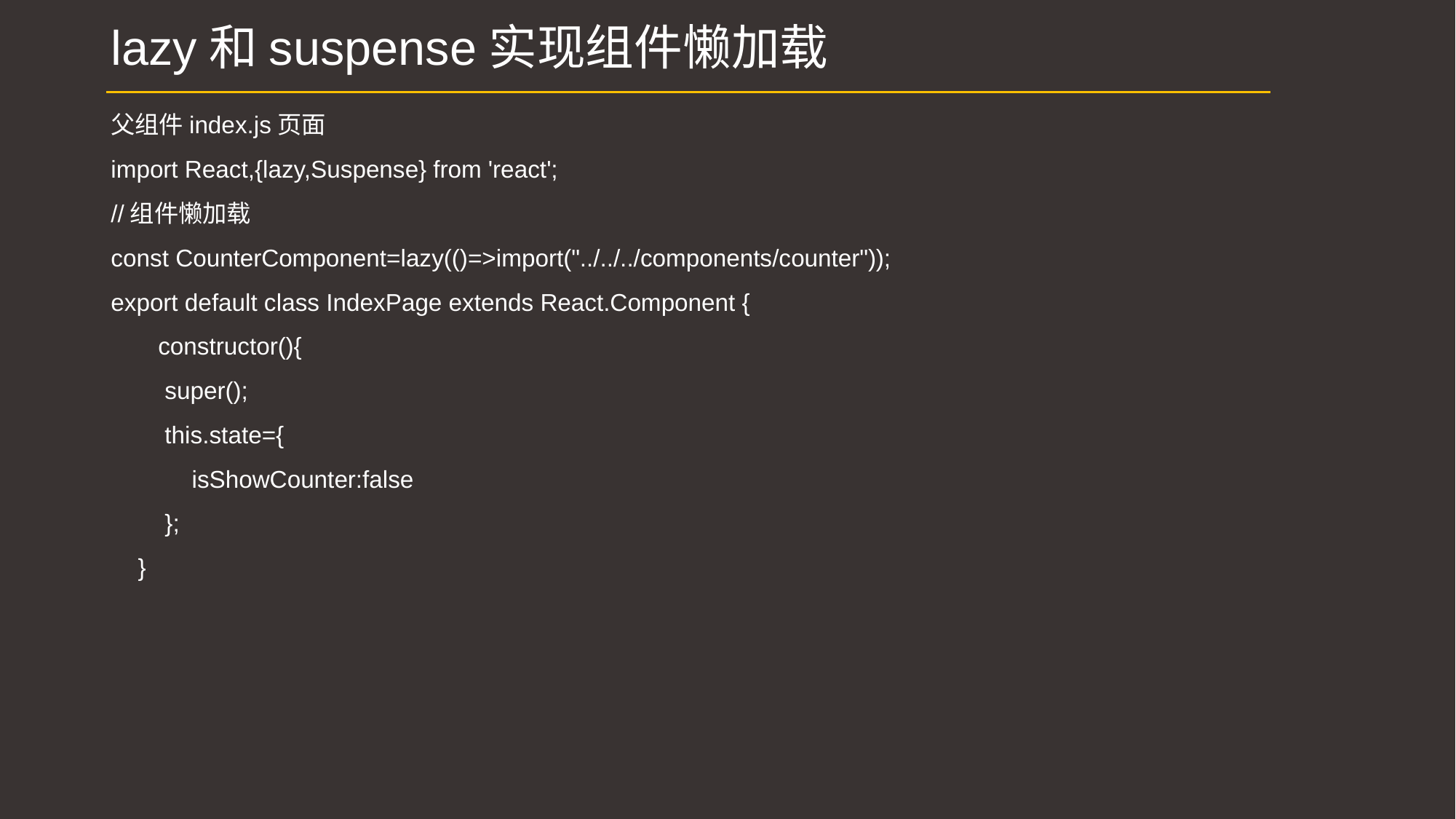

# lazy和suspense实现组件懒加载
父组件index.js页面
import React,{lazy,Suspense} from 'react';
//组件懒加载
const CounterComponent=lazy(()=>import("../../../components/counter"));
export default class IndexPage extends React.Component {
       constructor(){
        super();
        this.state={
            isShowCounter:false
        };
    }